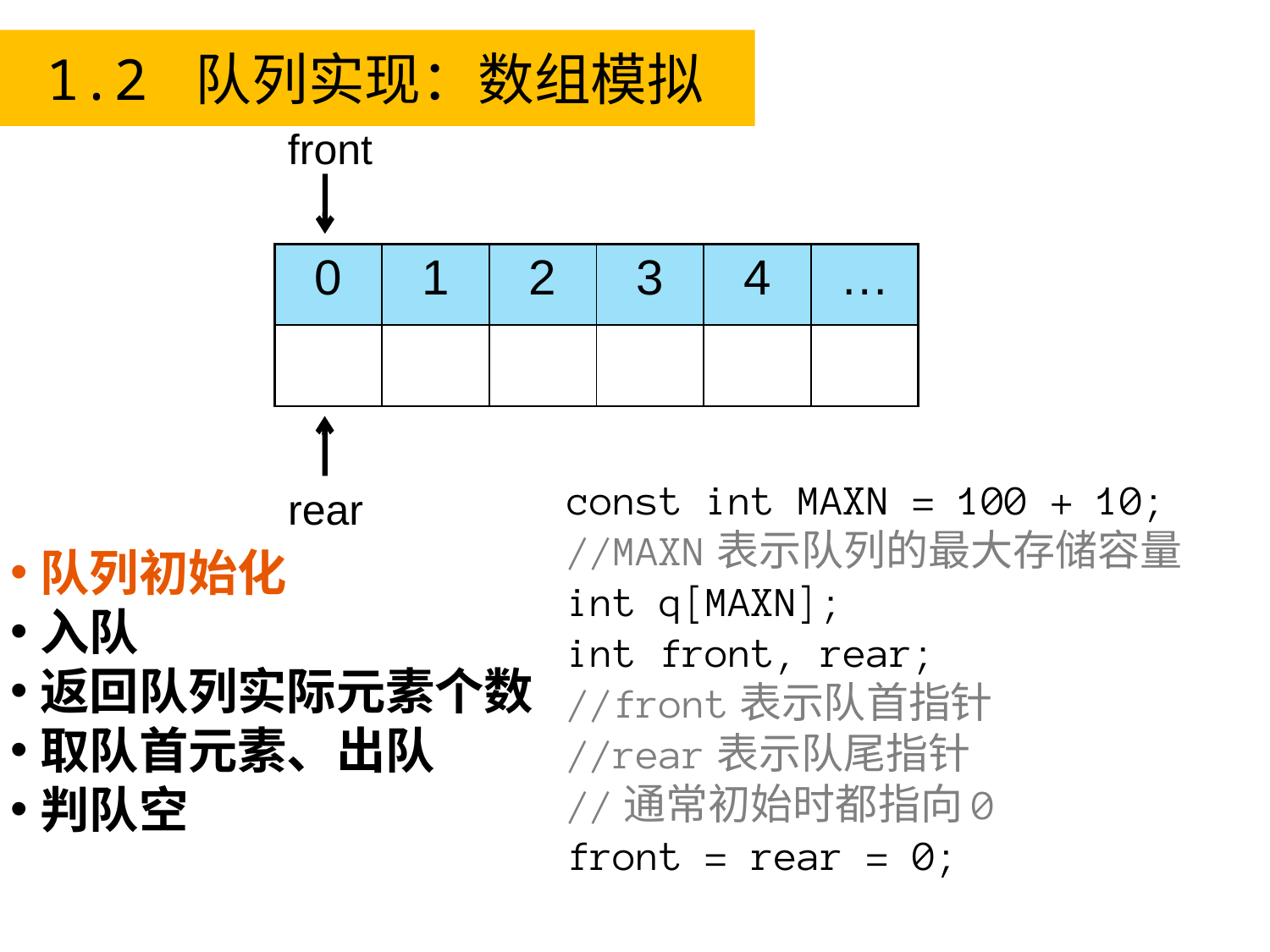

1.2 队列实现：数组模拟
front
| 0 | 1 | 2 | 3 | 4 | … |
| --- | --- | --- | --- | --- | --- |
|  |  |  |  |  |  |
rear
const int MAXN = 100 + 10;
//MAXN表示队列的最大存储容量
int q[MAXN];
int front, rear;
//front表示队首指针
//rear表示队尾指针
//通常初始时都指向0
front = rear = 0;
队列初始化
入队
返回队列实际元素个数
取队首元素、出队
判队空